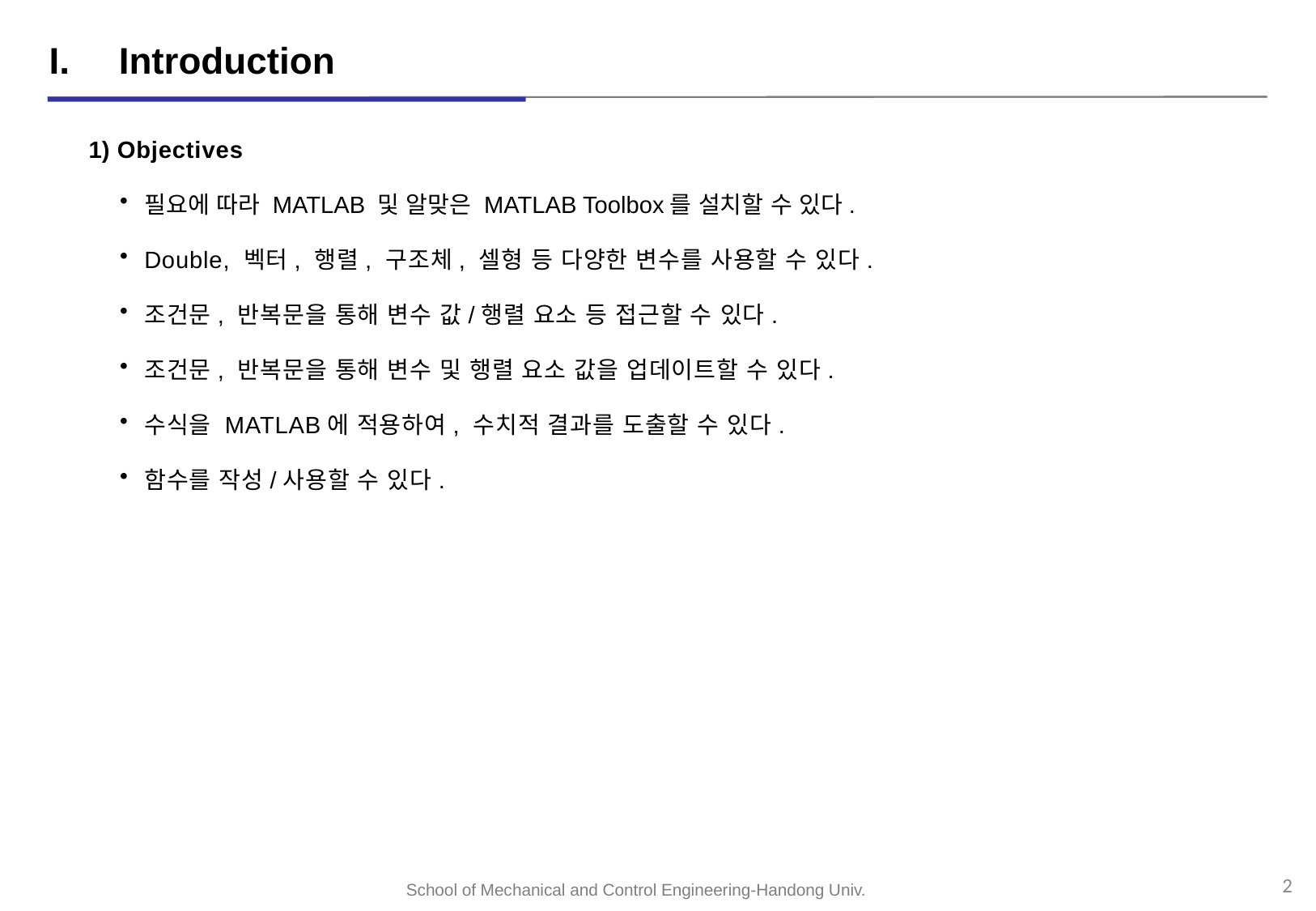

# I.	Introduction

Objectives
필요에 따라 MATLAB 및 알맞은 MATLAB Toolbox를 설치할 수 있다.
Double, 벡터, 행렬, 구조체, 셀형 등 다양한 변수를 사용할 수 있다.
조건문, 반복문을 통해 변수 값/행렬 요소 등 접근할 수 있다.
조건문, 반복문을 통해 변수 및 행렬 요소 값을 업데이트할 수 있다.
수식을 MATLAB에 적용하여, 수치적 결과를 도출할 수 있다.
함수를 작성/사용할 수 있다.
2
School of Mechanical and Control Engineering-Handong Univ.